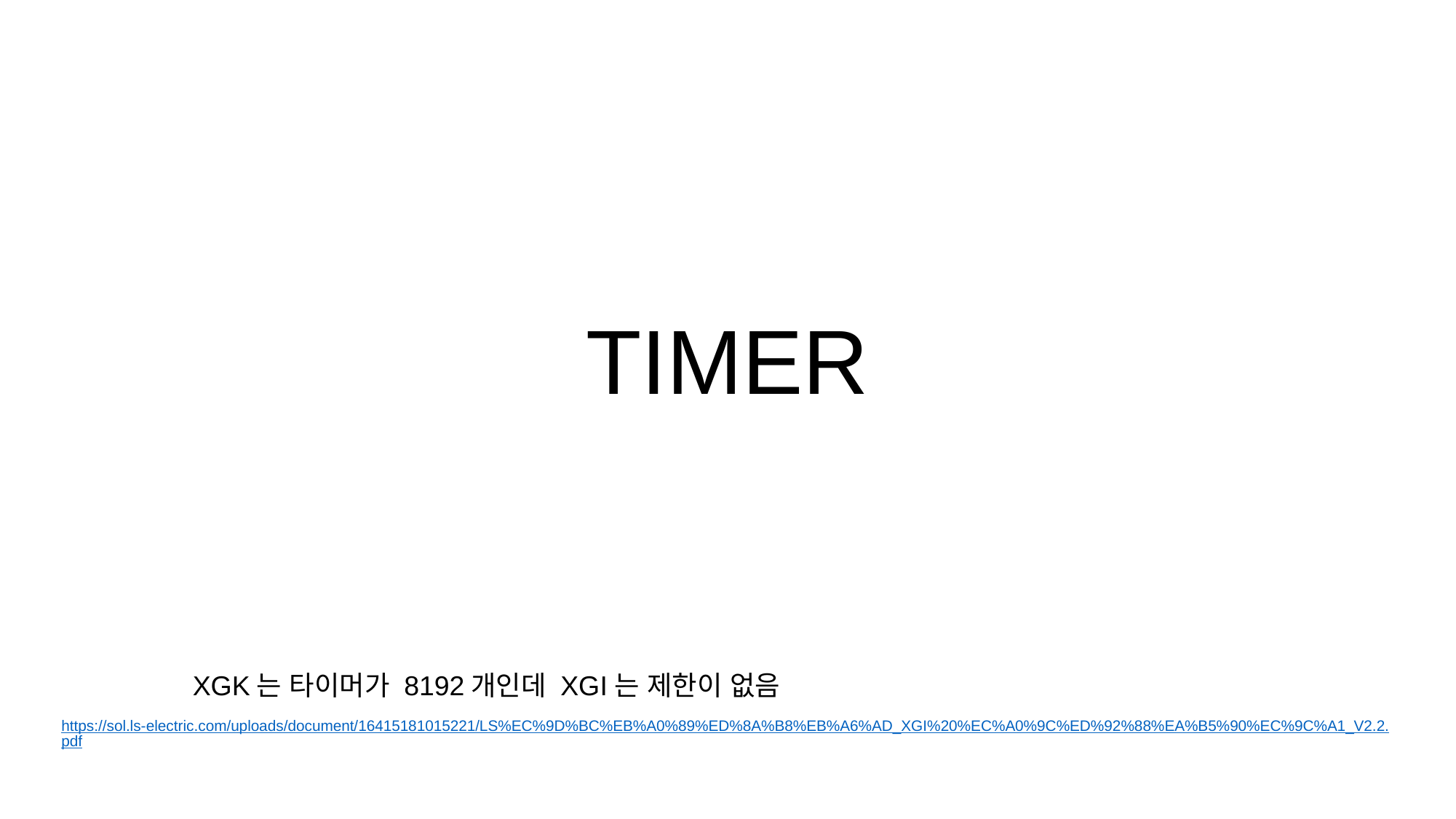

# TIMER

XGK는 타이머가 8192개인데 XGI는 제한이 없음

https://sol.ls-electric.com/uploads/document/16415181015221/LS%EC%9D%BC%EB%A0%89%ED%8A%B8%EB%A6%AD_XGI%20%EC%A0%9C%ED%92%88%EA%B5%90%EC%9C%A1_V2.2.pdf